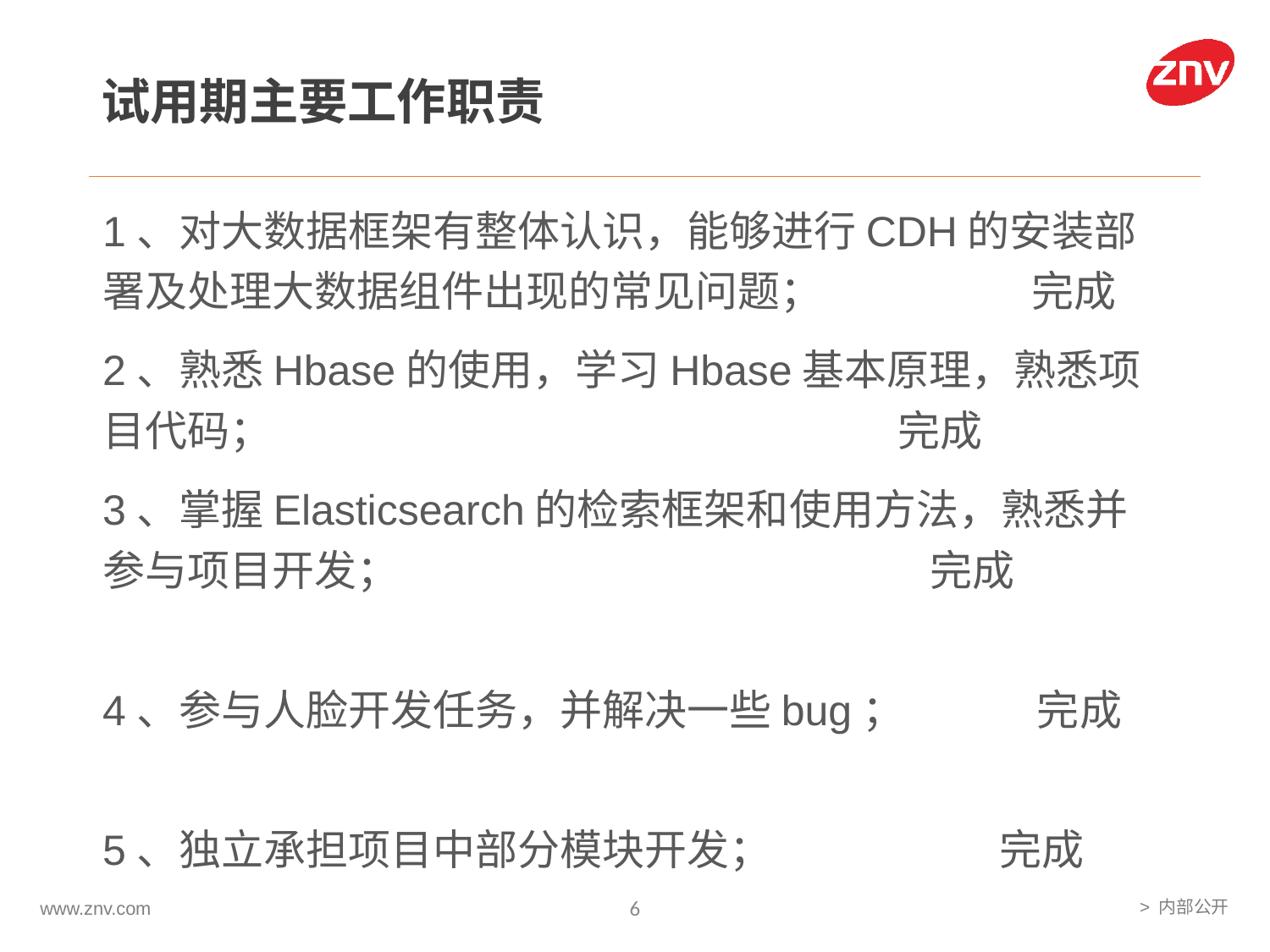

试用期主要工作职责
1、对大数据框架有整体认识，能够进行CDH的安装部署及处理大数据组件出现的常见问题；                      完成
2、熟悉Hbase的使用，学习Hbase基本原理，熟悉项目代码；                                                                  完成
3、掌握Elasticsearch的检索框架和使用方法，熟悉并参与项目开发；                                                        完成
4、参与人脸开发任务，并解决一些bug；              完成
5、独立承担项目中部分模块开发；                        完成
6